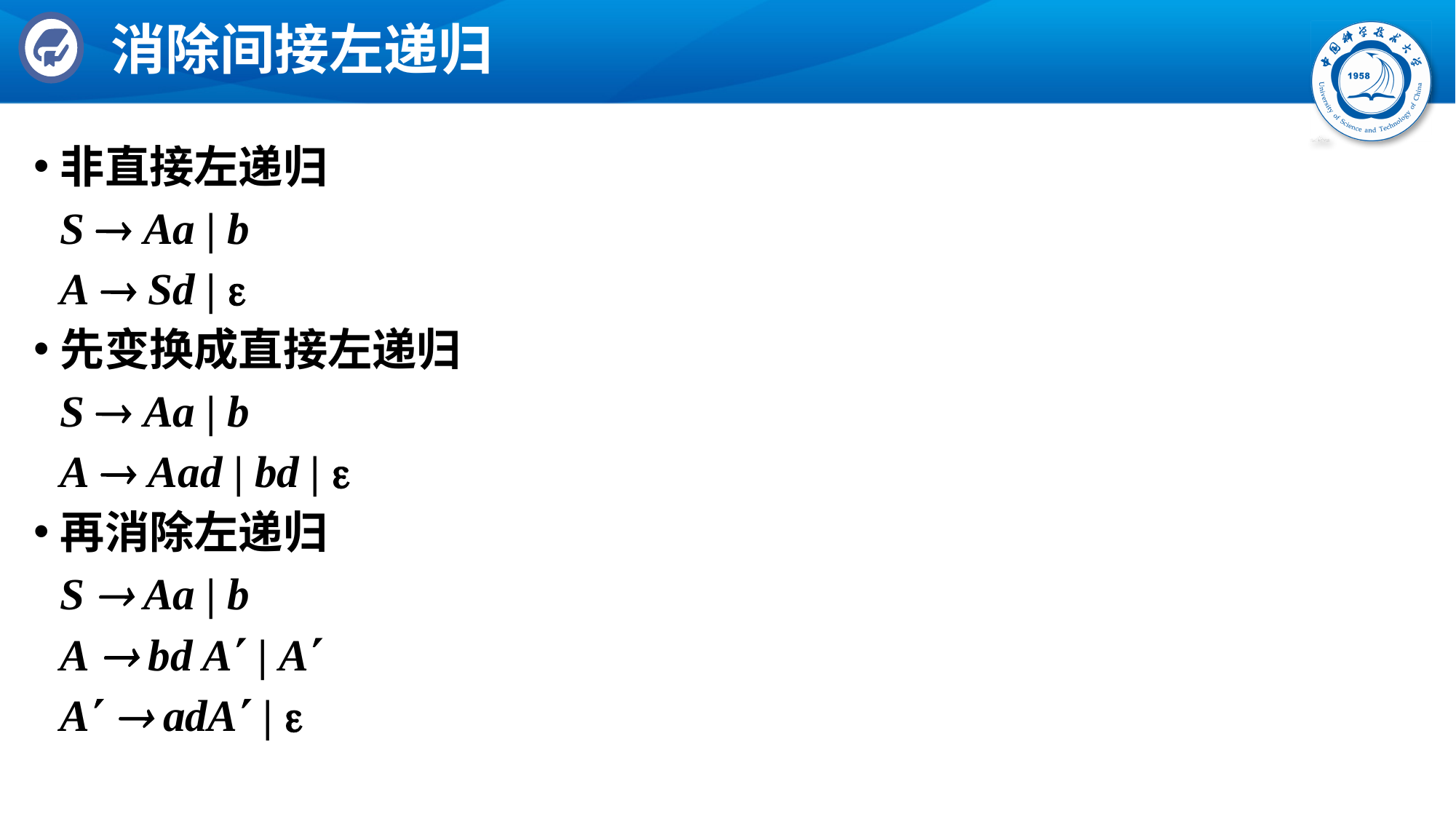

# 消除间接左递归
非直接左递归
		S → Aa | b
  		A → Sd | ε
先变换成直接左递归
		S → Aa | b
		A → Aad | bd | ε
再消除左递归
		S → Aa | b
		A → bd A′ | A′
		A′ → adA′ | ε